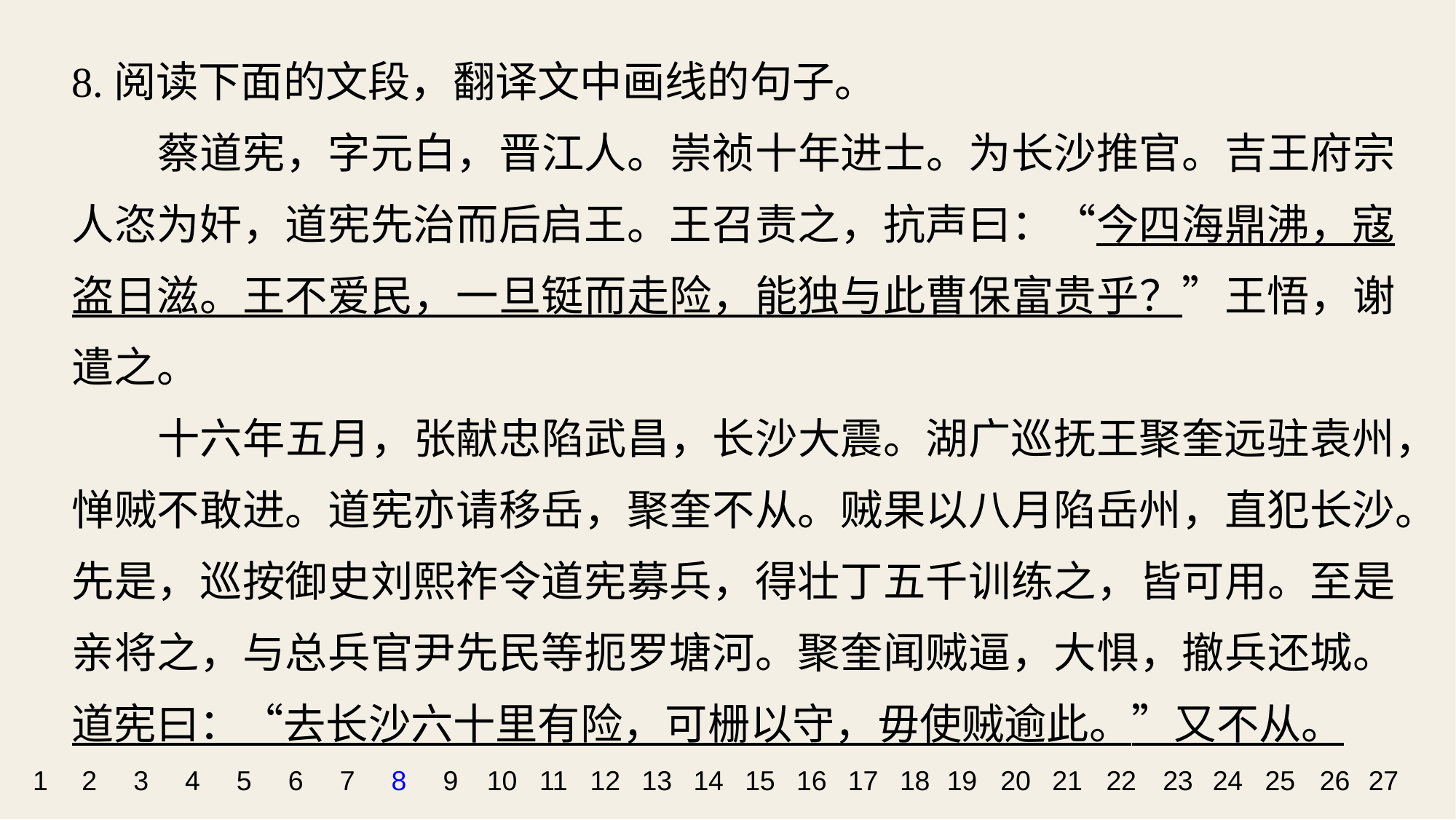

8.阅读下面的文段，翻译文中画线的句子。
蔡道宪，字元白，晋江人。崇祯十年进士。为长沙推官。吉王府宗人恣为奸，道宪先治而后启王。王召责之，抗声曰：“今四海鼎沸，寇盗日滋。王不爱民，一旦铤而走险，能独与此曹保富贵乎？”王悟，谢遣之。
十六年五月，张献忠陷武昌，长沙大震。湖广巡抚王聚奎远驻袁州，惮贼不敢进。道宪亦请移岳，聚奎不从。贼果以八月陷岳州，直犯长沙。先是，巡按御史刘熙祚令道宪募兵，得壮丁五千训练之，皆可用。至是亲将之，与总兵官尹先民等扼罗塘河。聚奎闻贼逼，大惧，撤兵还城。道宪曰：“去长沙六十里有险，可栅以守，毋使贼逾此。”又不从。
1
2
3
4
5
6
7
8
9
10
11
12
13
14
15
16
17
18
19
20
21
22
23
24
25
26
27